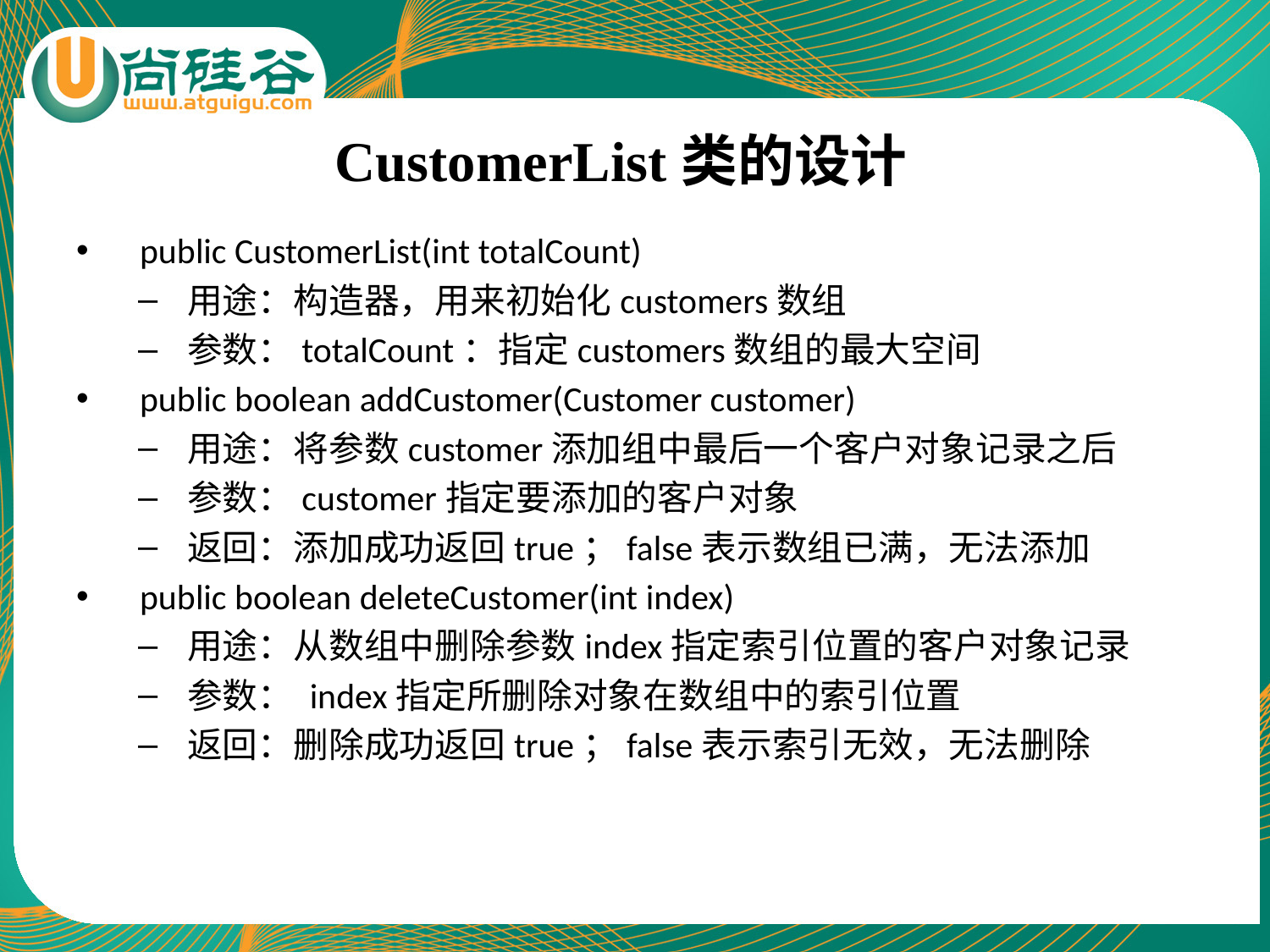

# CustomerList类的设计
public CustomerList(int totalCount)
用途：构造器，用来初始化customers数组
参数：totalCount：指定customers数组的最大空间
public boolean addCustomer(Customer customer)
用途：将参数customer添加组中最后一个客户对象记录之后
参数：customer指定要添加的客户对象
返回：添加成功返回true；false表示数组已满，无法添加
public boolean deleteCustomer(int index)
用途：从数组中删除参数index指定索引位置的客户对象记录
参数： index指定所删除对象在数组中的索引位置
返回：删除成功返回true；false表示索引无效，无法删除